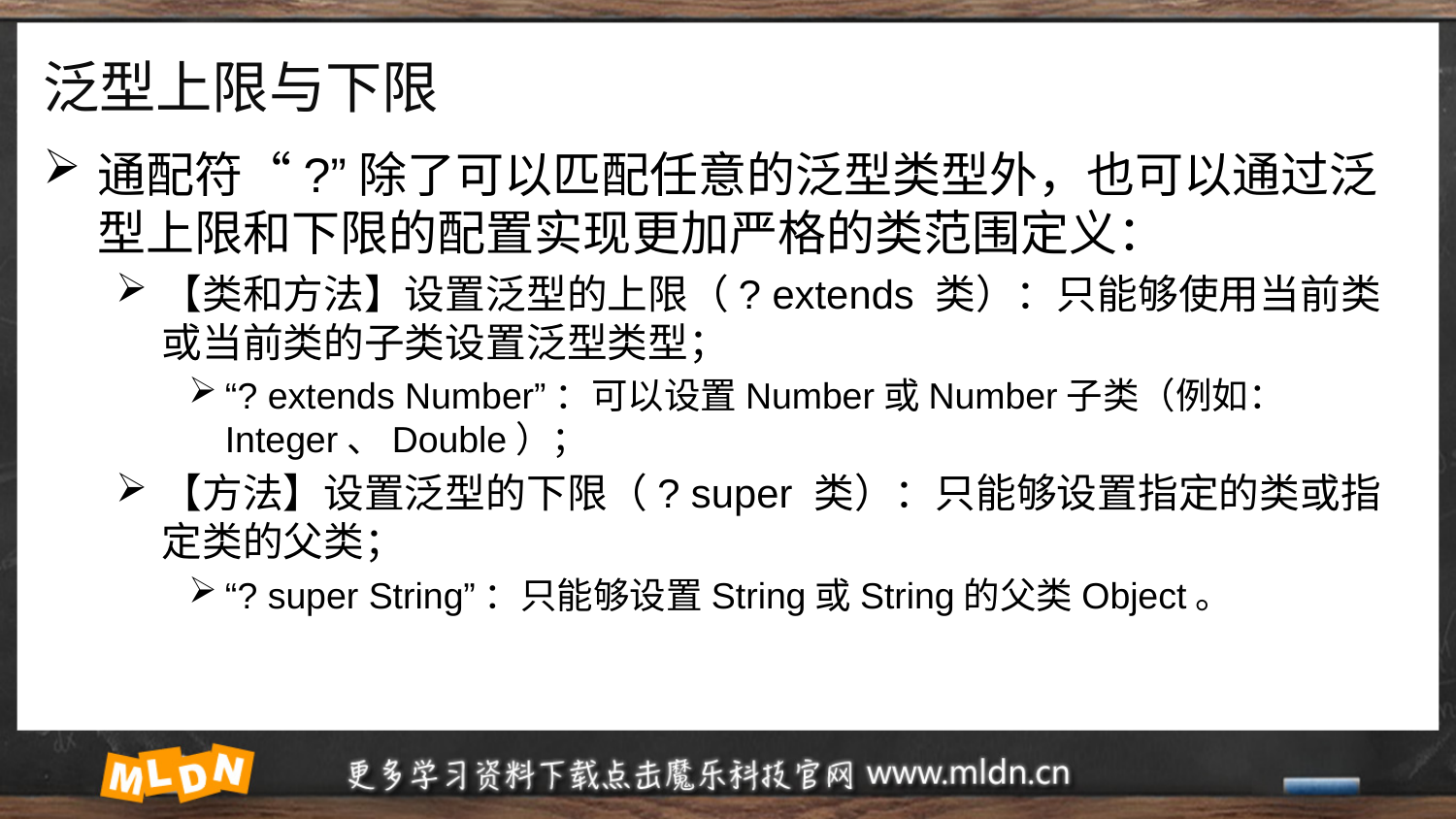

# 泛型上限与下限
通配符“?”除了可以匹配任意的泛型类型外，也可以通过泛型上限和下限的配置实现更加严格的类范围定义：
【类和方法】设置泛型的上限（? extends 类）：只能够使用当前类或当前类的子类设置泛型类型；
“? extends Number”：可以设置Number或Number子类（例如：Integer、Double）；
【方法】设置泛型的下限（? super 类）：只能够设置指定的类或指定类的父类；
“? super String”：只能够设置String或String的父类Object。